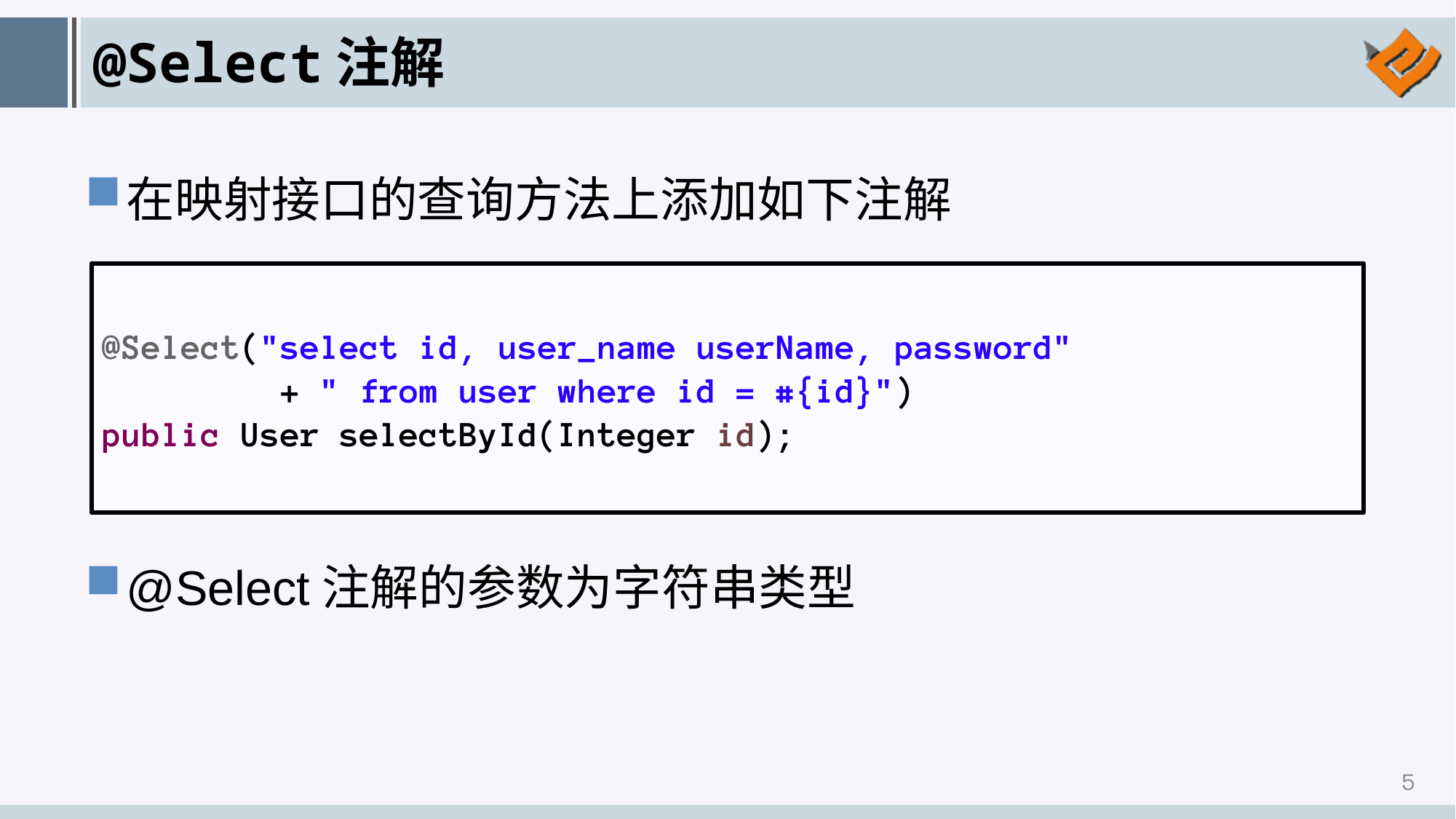

# @Select注解
在映射接口的查询方法上添加如下注解

@Select注解的参数为字符串类型
@Select("select id, user_name userName, password"
         + " from user where id = #{id}")
public User selectById(Integer id);